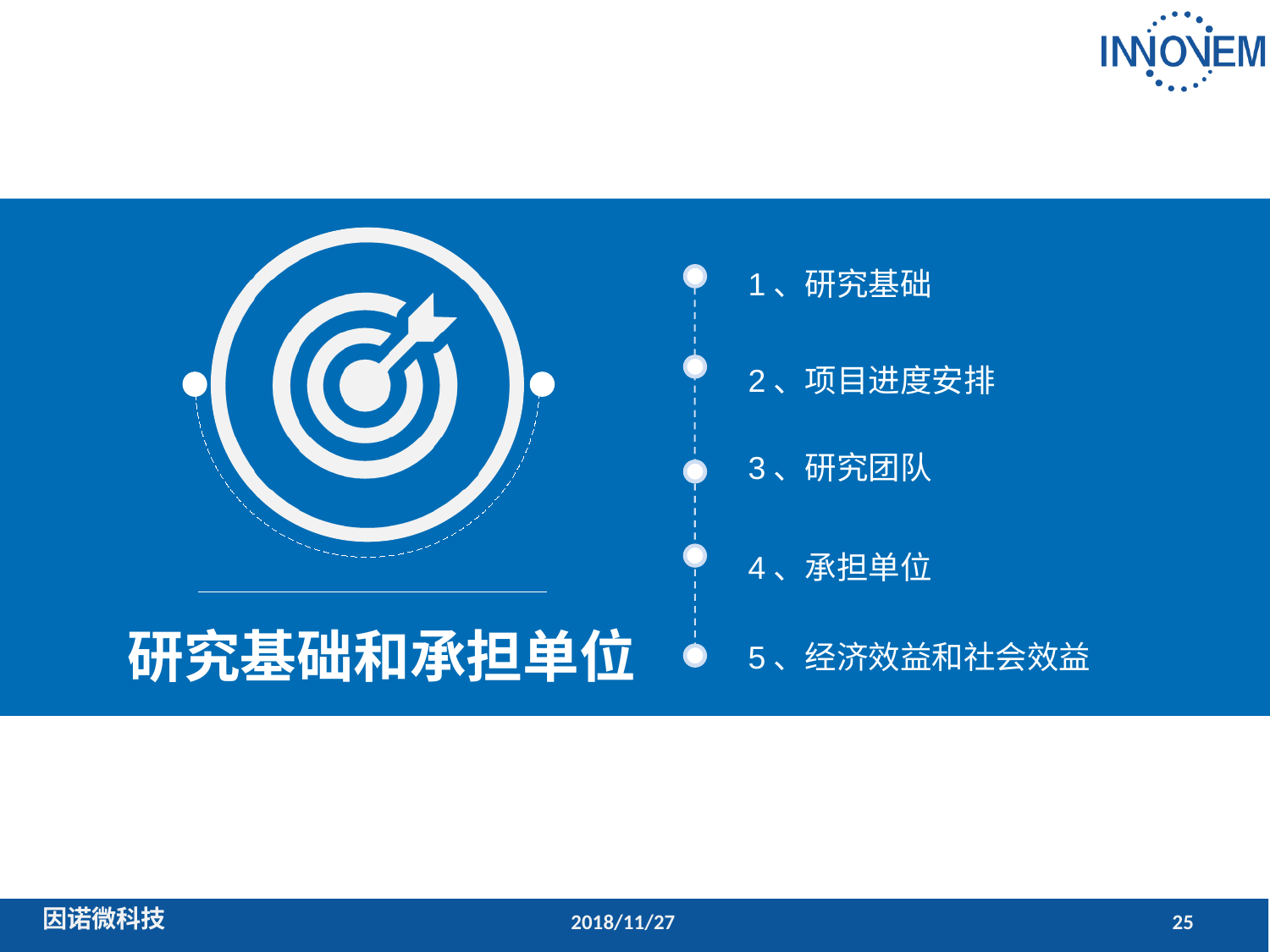

1、研究基础

2、项目进度安排

3、研究团队

4、承担单位

5、经济效益和社会效益
研究基础和承担单位

2018/11/27
25